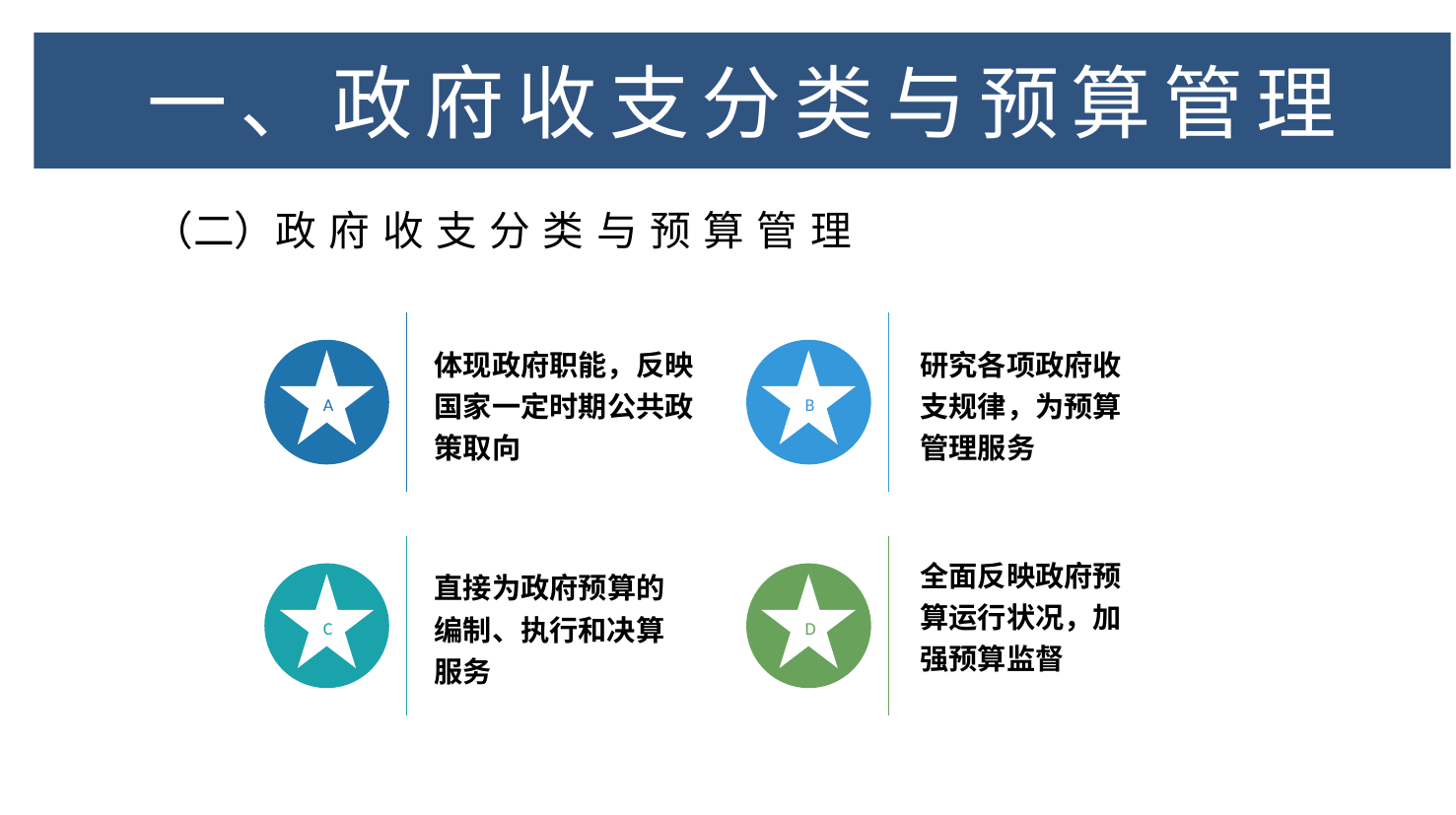

一、政府收支分类与预算管理
# 一、政府收支分类与预算管理
（二）政府收支分类与预算管理
体现政府职能，反映国家一定时期公共政策取向
研究各项政府收支规律，为预算管理服务

A
B
直接为政府预算的编制、执行和决算服务
全面反映政府预算运行状况，加强预算监督

C
D